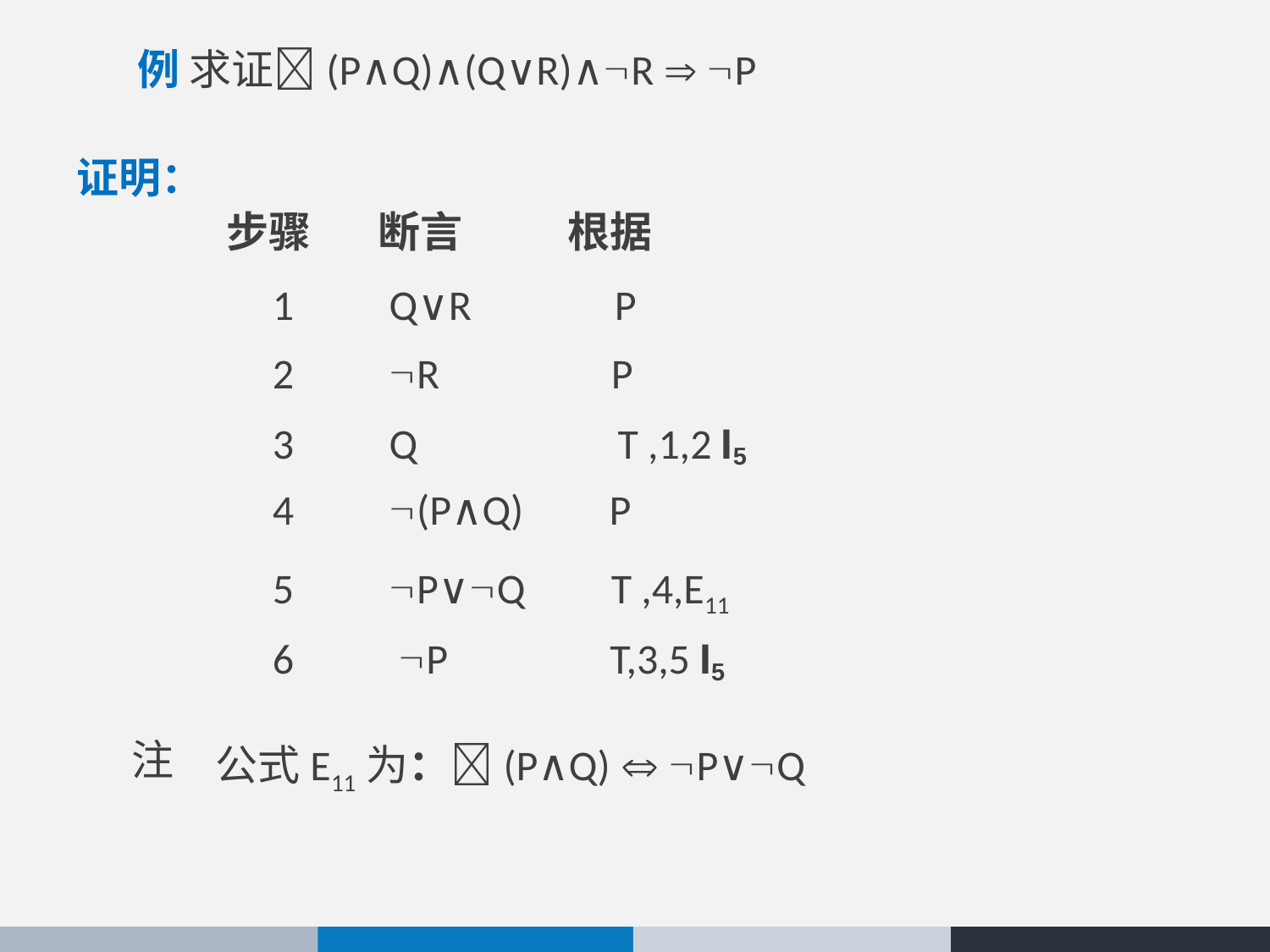

例 求证¬(P∧Q)∧(Q∨R)∧¬R ⇒ ¬P
证明：
     步骤       断言           根据
1          Q∨R               P
2          ¬R                  P
3          Q                     T ,1,2 I5
4          ¬(P∧Q)         P
5          ¬P∨¬Q         T ,4,E11
6           ¬P                 T,3,5 I5
注
公式E11为：¬(P∧Q) ⇔ ¬P∨¬Q